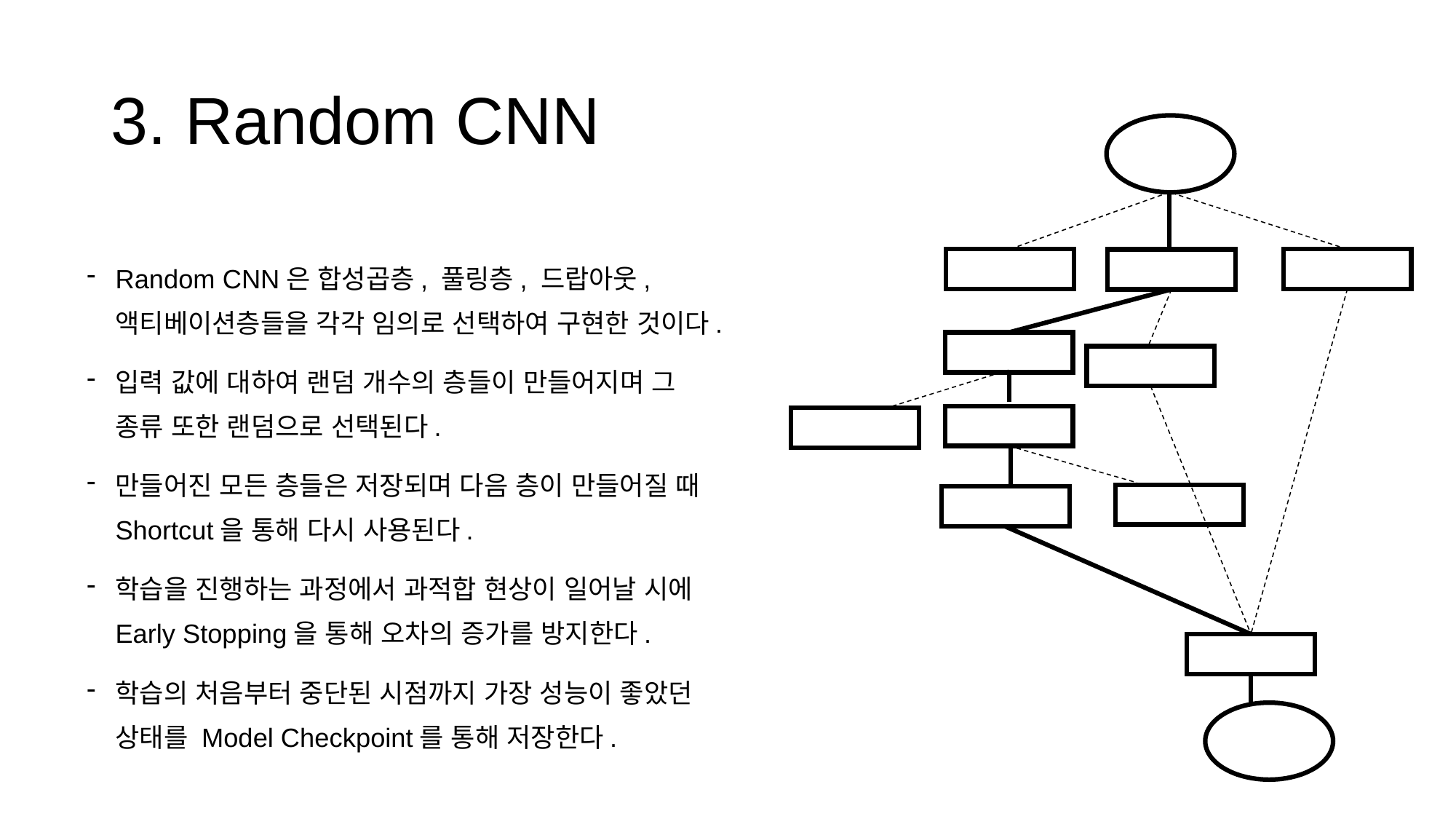

# 3. Random CNN

Random CNN은 합성곱층, 풀링층, 드랍아웃, 액티베이션층들을 각각 임의로 선택하여 구현한 것이다.
입력 값에 대하여 랜덤 개수의 층들이 만들어지며 그 종류 또한 랜덤으로 선택된다.
만들어진 모든 층들은 저장되며 다음 층이 만들어질 때 Shortcut을 통해 다시 사용된다.
학습을 진행하는 과정에서 과적합 현상이 일어날 시에 Early Stopping을 통해 오차의 증가를 방지한다.
학습의 처음부터 중단된 시점까지 가장 성능이 좋았던 상태를 Model Checkpoint를 통해 저장한다.